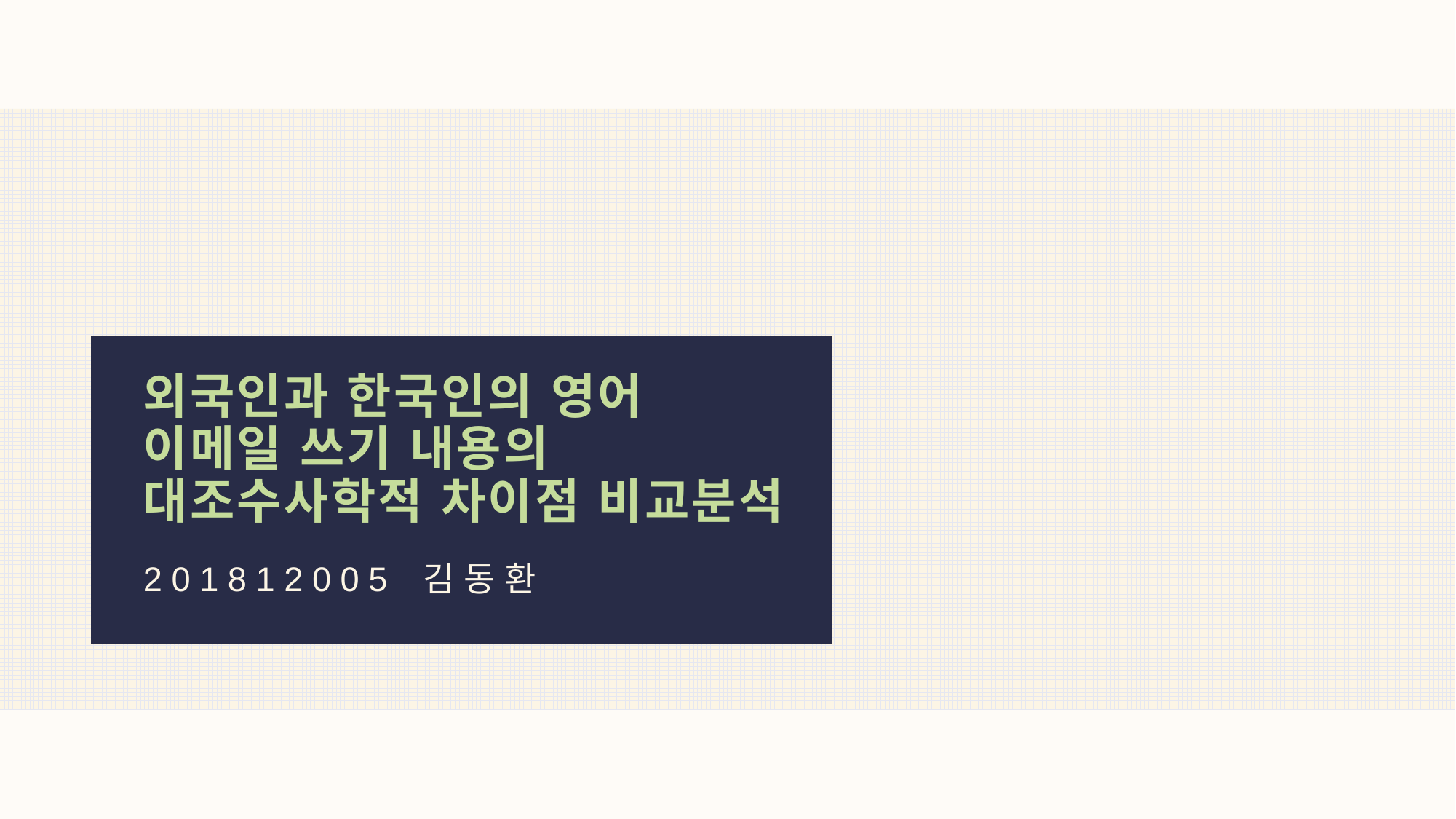

# 외국인과 한국인의 영어 이메일 쓰기 내용의 대조수사학적 차이점 비교분석
201812005 김동환